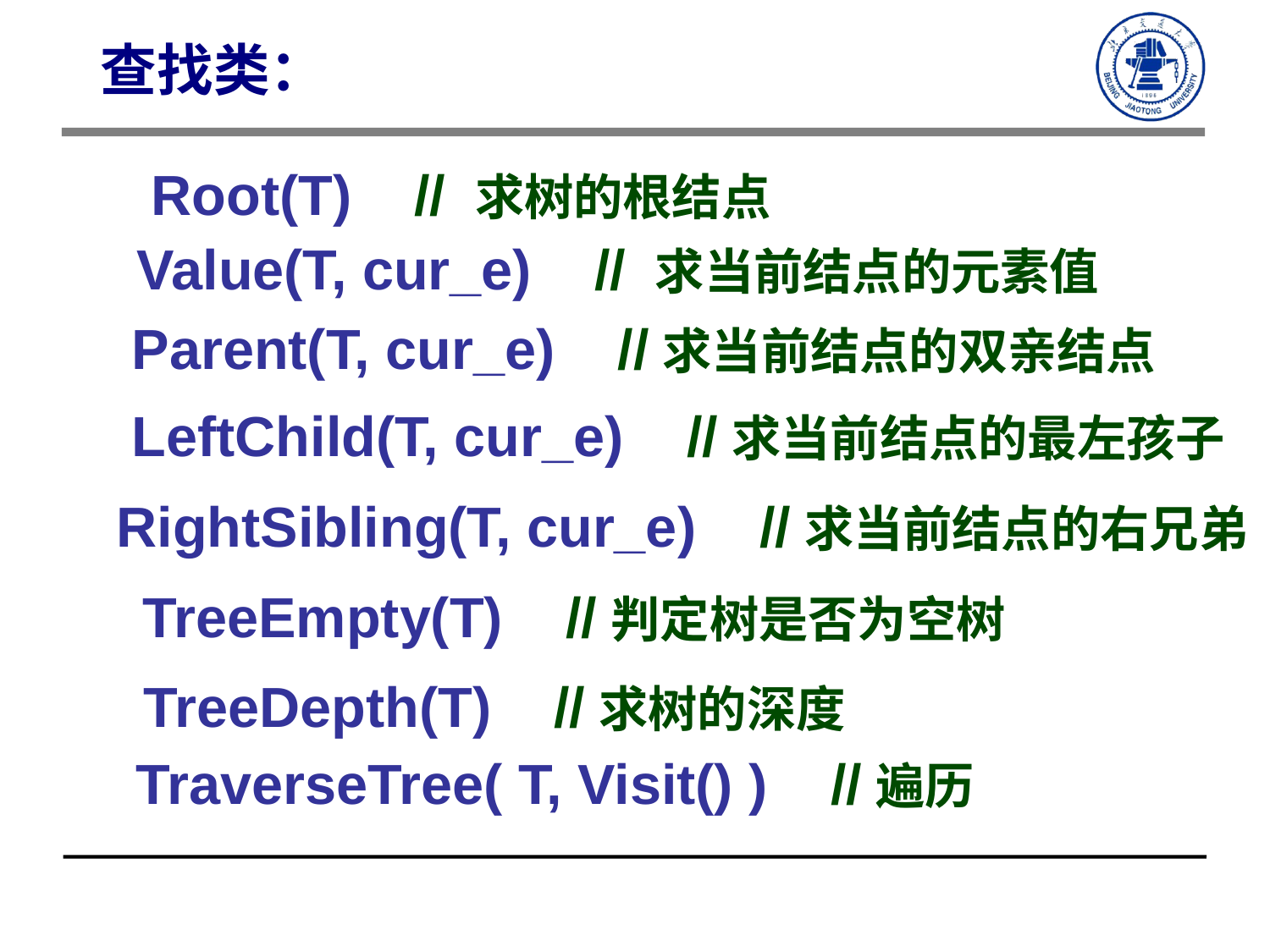

查找类：
Root(T)    // 求树的根结点
Value(T, cur_e)    // 求当前结点的元素值
Parent(T, cur_e)    //求当前结点的双亲结点
LeftChild(T, cur_e)    //求当前结点的最左孩子
RightSibling(T, cur_e)    //求当前结点的右兄弟
TreeEmpty(T)    //判定树是否为空树
TreeDepth(T)    //求树的深度
TraverseTree( T, Visit() )    //遍历